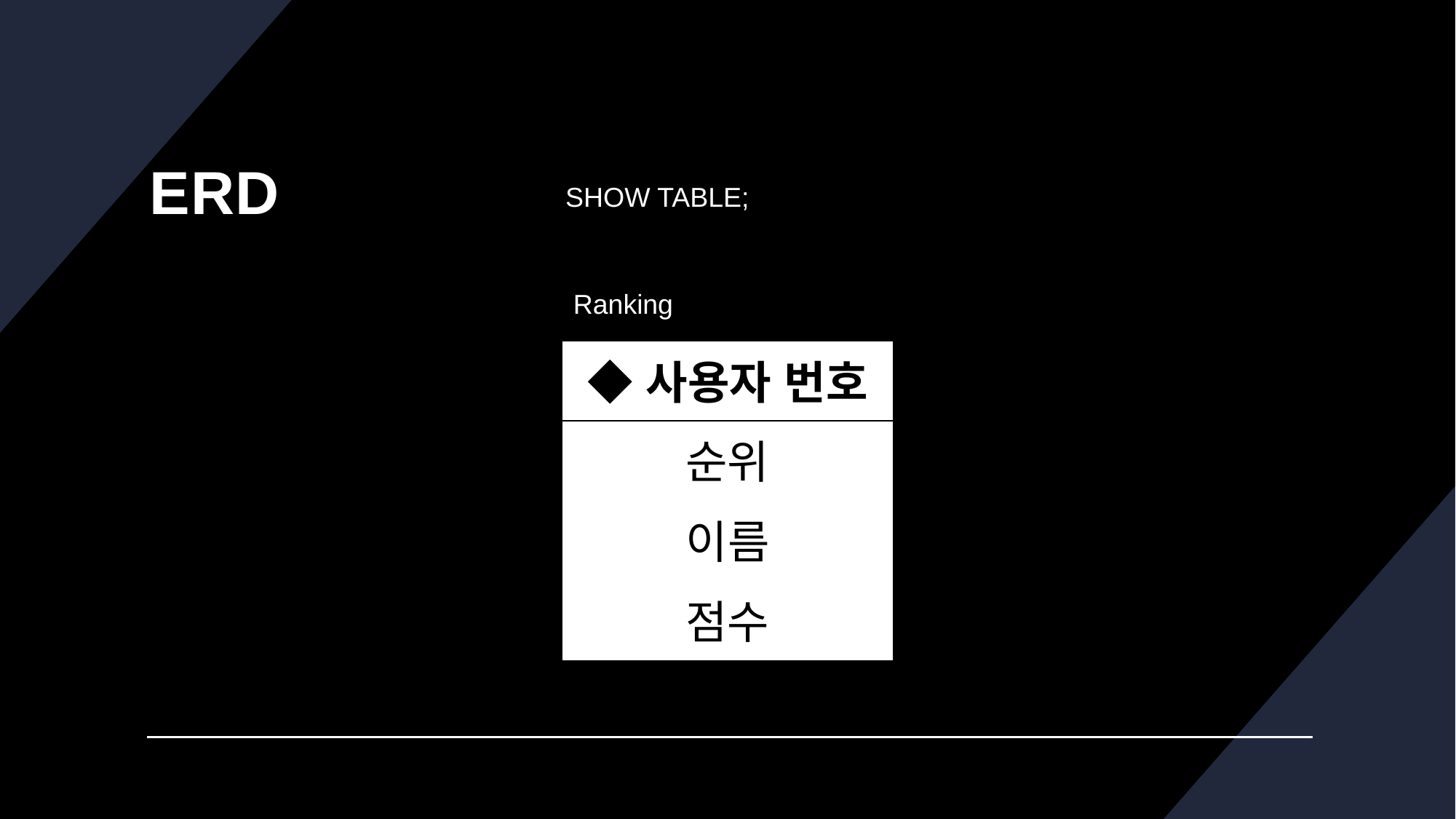

# ERD
SHOW TABLE;
Ranking
| ◆사용자 번호 |
| --- |
| 순위 |
| 이름 |
| 점수 |